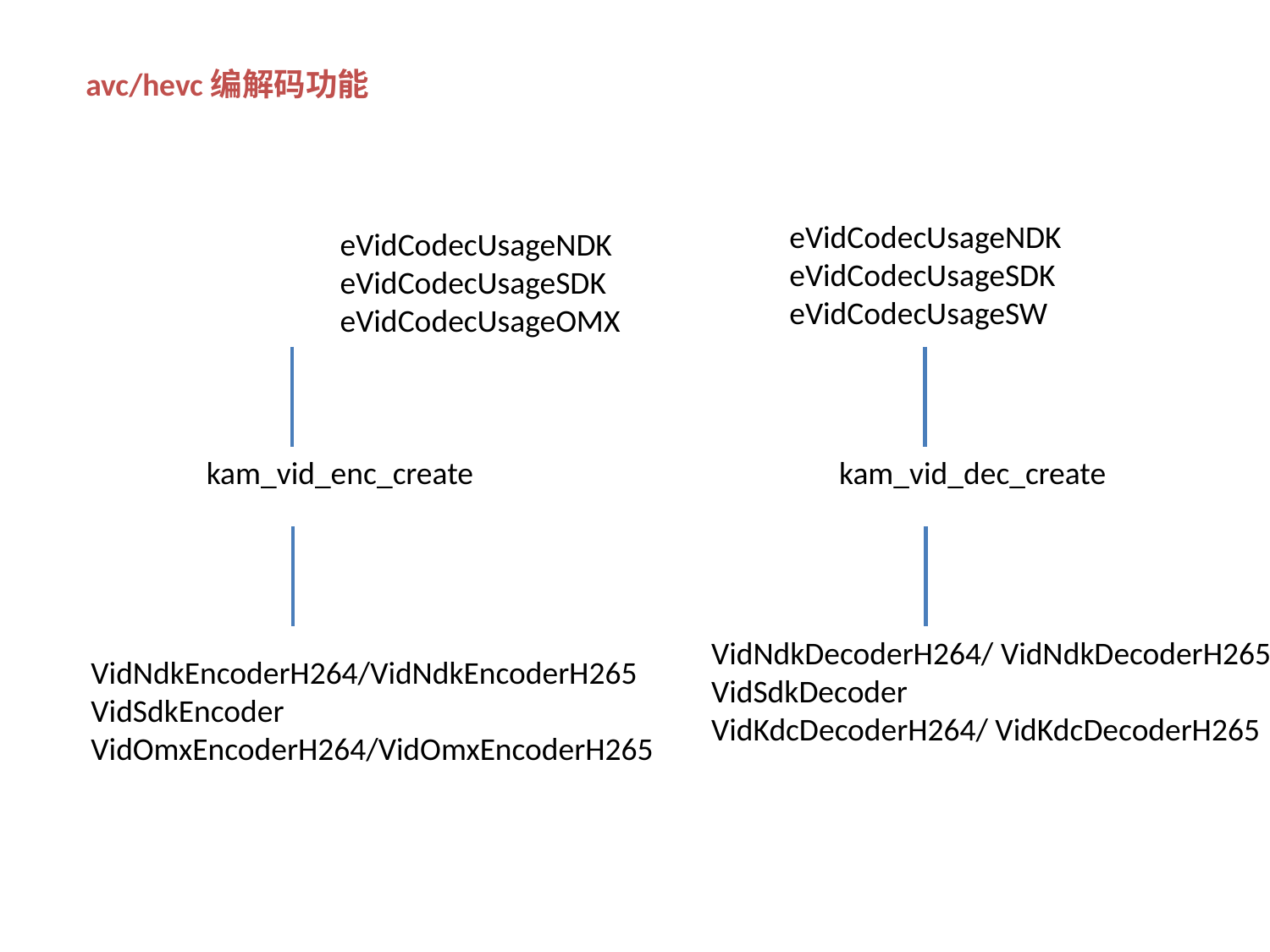

avc/hevc编解码功能
eVidCodecUsageNDK
eVidCodecUsageSDK
eVidCodecUsageSW
eVidCodecUsageNDK
eVidCodecUsageSDK
eVidCodecUsageOMX
kam_vid_enc_create
kam_vid_dec_create
VidNdkDecoderH264/ VidNdkDecoderH265
VidSdkDecoder
VidKdcDecoderH264/ VidKdcDecoderH265
VidNdkEncoderH264/VidNdkEncoderH265
VidSdkEncoder
VidOmxEncoderH264/VidOmxEncoderH265